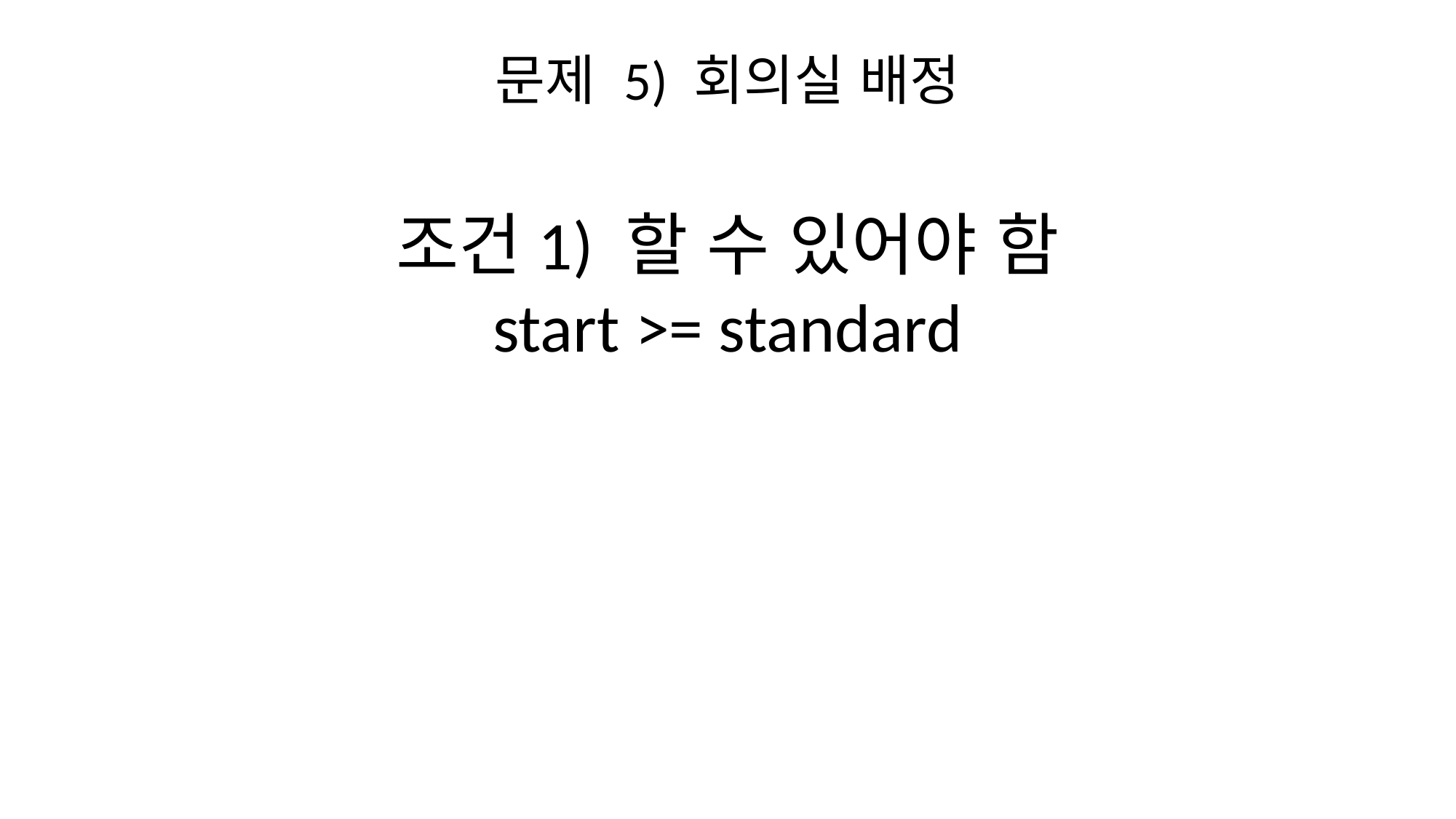

# 문제 5) 회의실 배정
조건1) 할 수 있어야 함
start >= standard